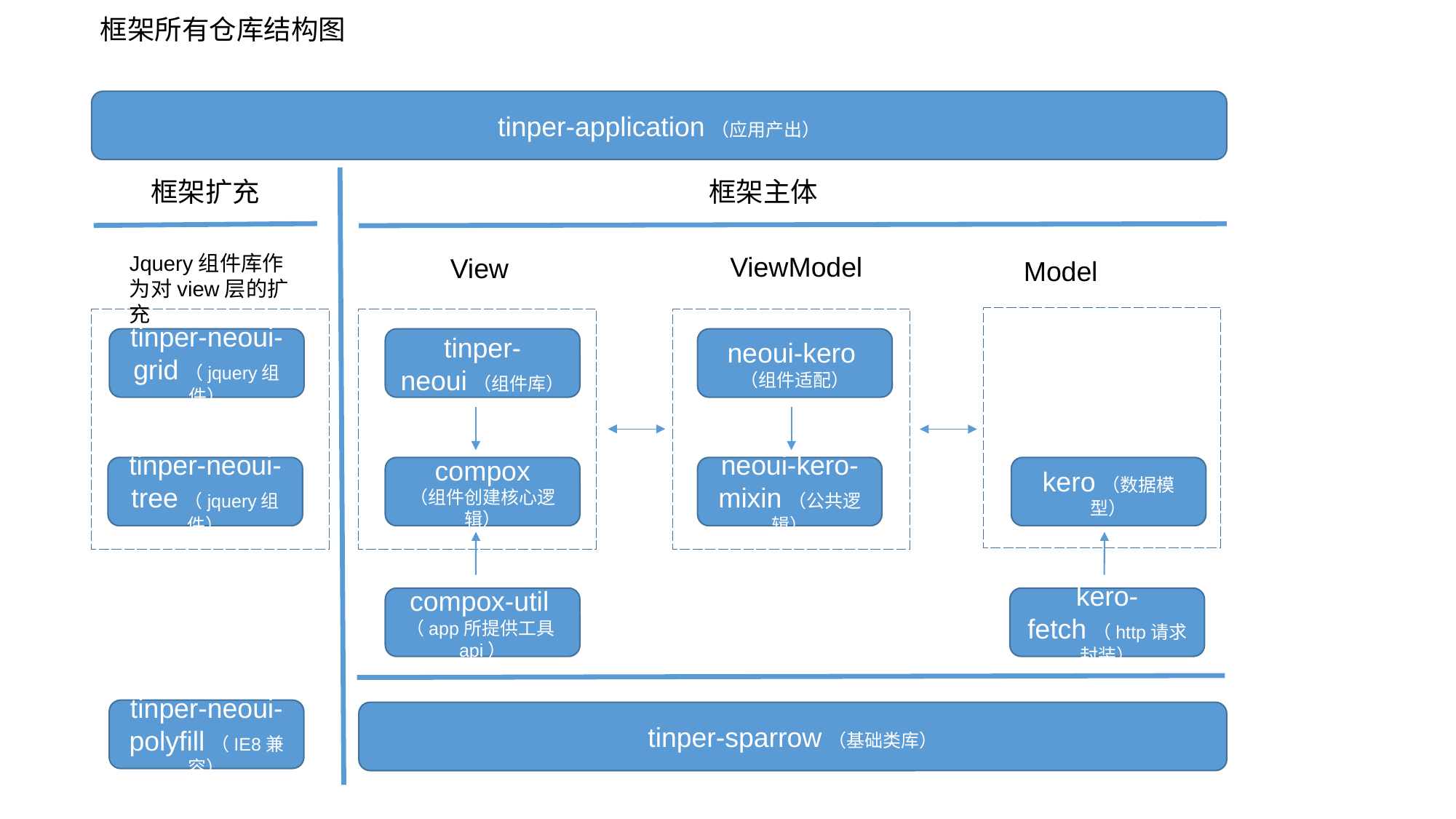

框架所有仓库结构图
tinper-application（应用产出）
框架扩充
框架主体
ViewModel
Jquery组件库作为对view层的扩充
View
Model

tinper-neoui-grid（jquery组件）
tinper-neoui（组件库）
neoui-kero（组件适配）
tinper-neoui-tree（jquery组件）
compox
（组件创建核心逻辑）
neoui-kero-mixin（公共逻辑）
kero（数据模型）
compox-util（app所提供工具api）
kero-fetch（http请求封装）
tinper-neoui-polyfill（IE8兼容）
tinper-sparrow（基础类库）